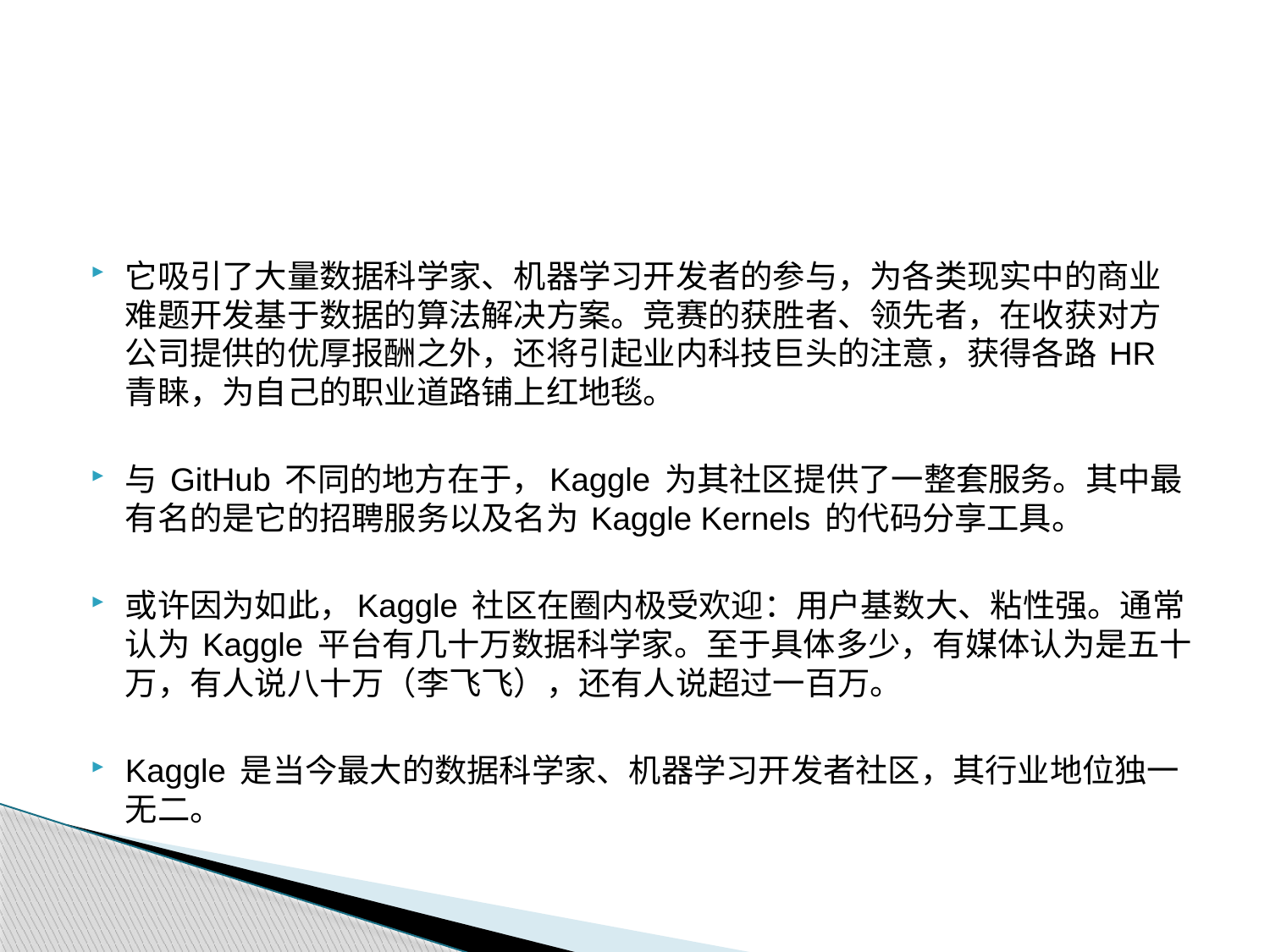

#

它吸引了大量数据科学家、机器学习开发者的参与，为各类现实中的商业难题开发基于数据的算法解决方案。竞赛的获胜者、领先者，在收获对方公司提供的优厚报酬之外，还将引起业内科技巨头的注意，获得各路 HR 青睐，为自己的职业道路铺上红地毯。

与 GitHub 不同的地方在于，Kaggle 为其社区提供了一整套服务。其中最有名的是它的招聘服务以及名为 Kaggle Kernels 的代码分享工具。

或许因为如此，Kaggle 社区在圈内极受欢迎：用户基数大、粘性强。通常认为 Kaggle 平台有几十万数据科学家。至于具体多少，有媒体认为是五十万，有人说八十万（李飞飞），还有人说超过一百万。

Kaggle 是当今最大的数据科学家、机器学习开发者社区，其行业地位独一无二。